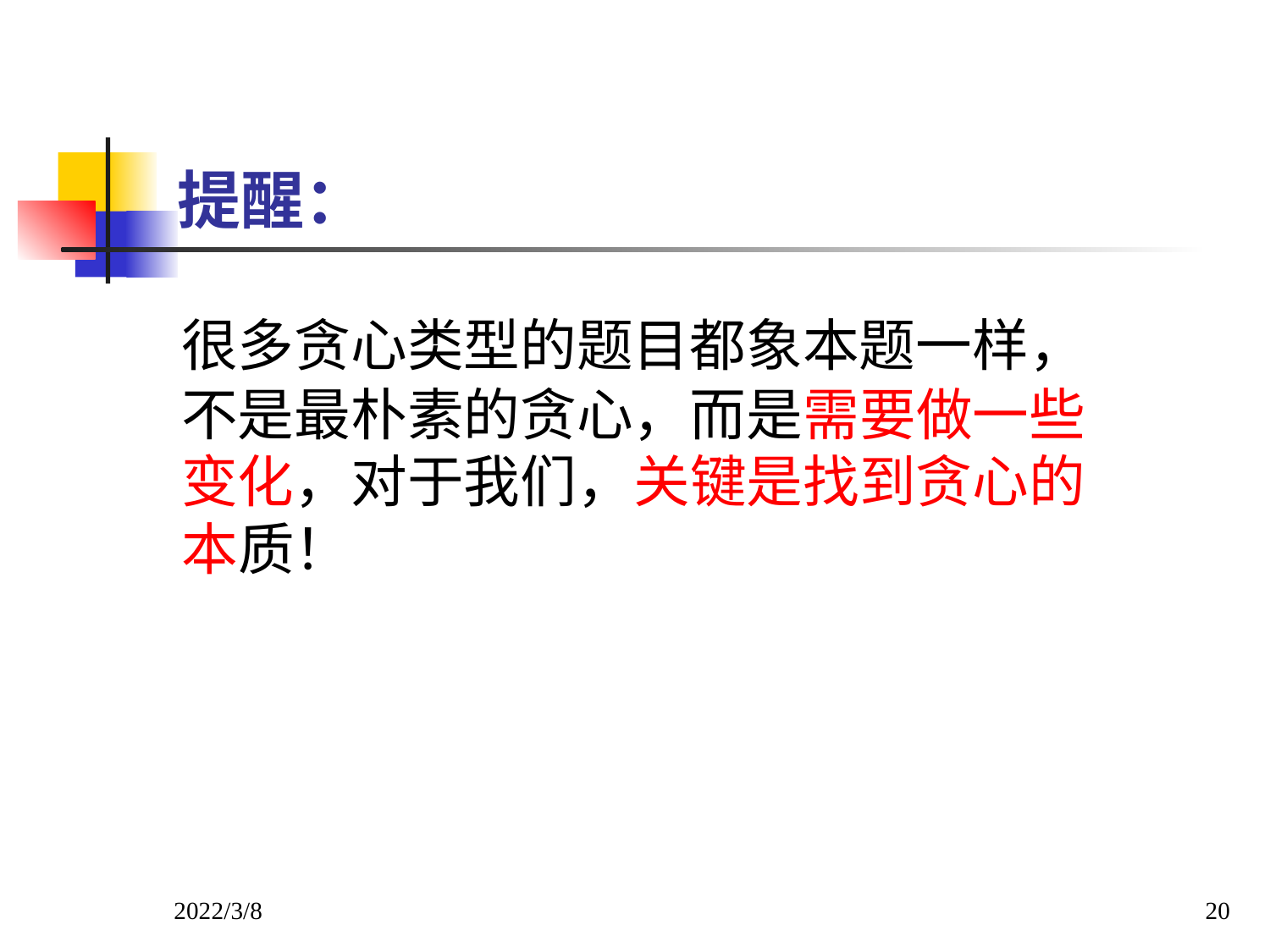

# 提醒：
	很多贪心类型的题目都象本题一样，不是最朴素的贪心，而是需要做一些变化，对于我们，关键是找到贪心的本质！
2022/3/8
20